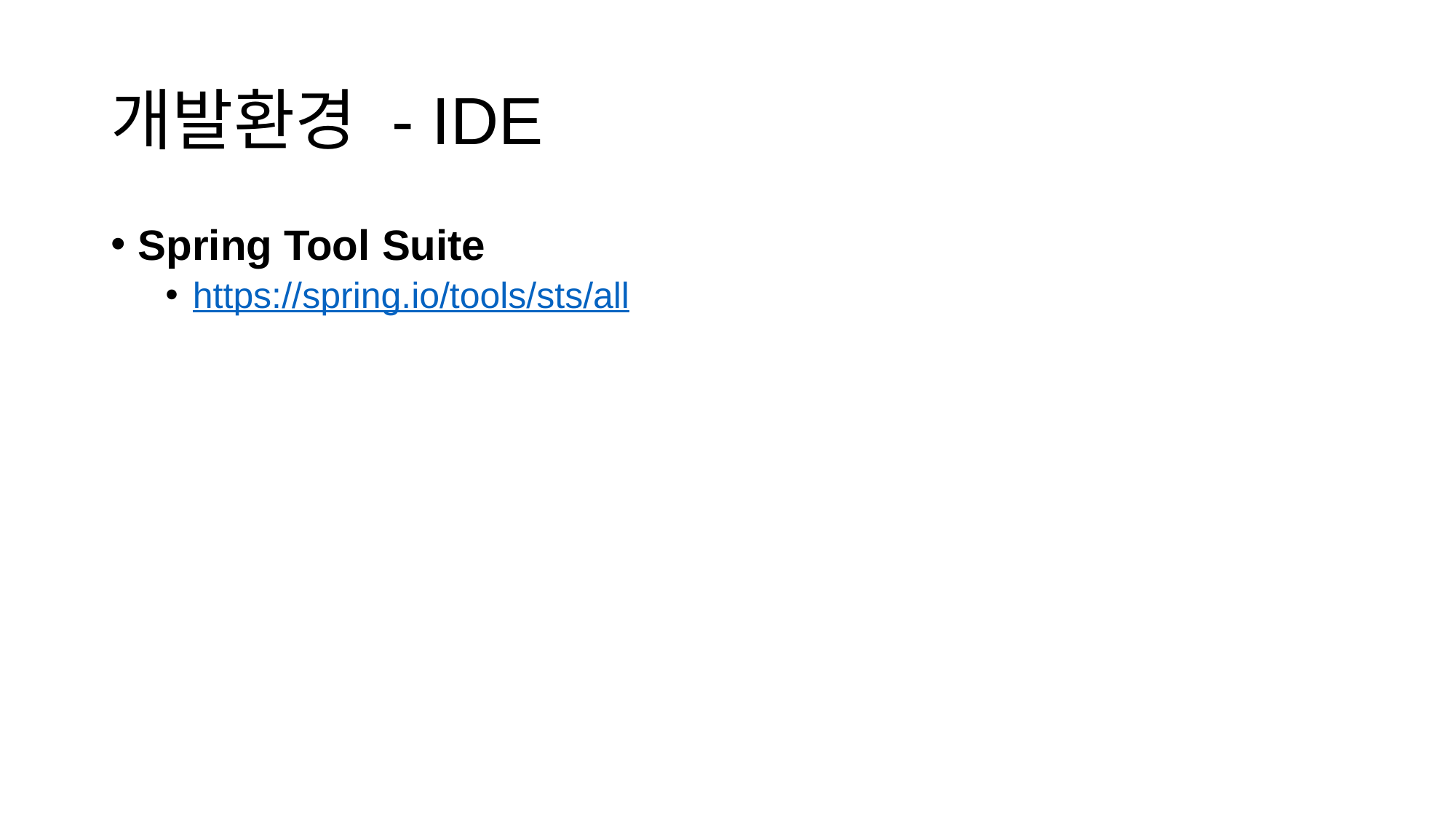

# 개발환경 - IDE
Spring Tool Suite
https://spring.io/tools/sts/all